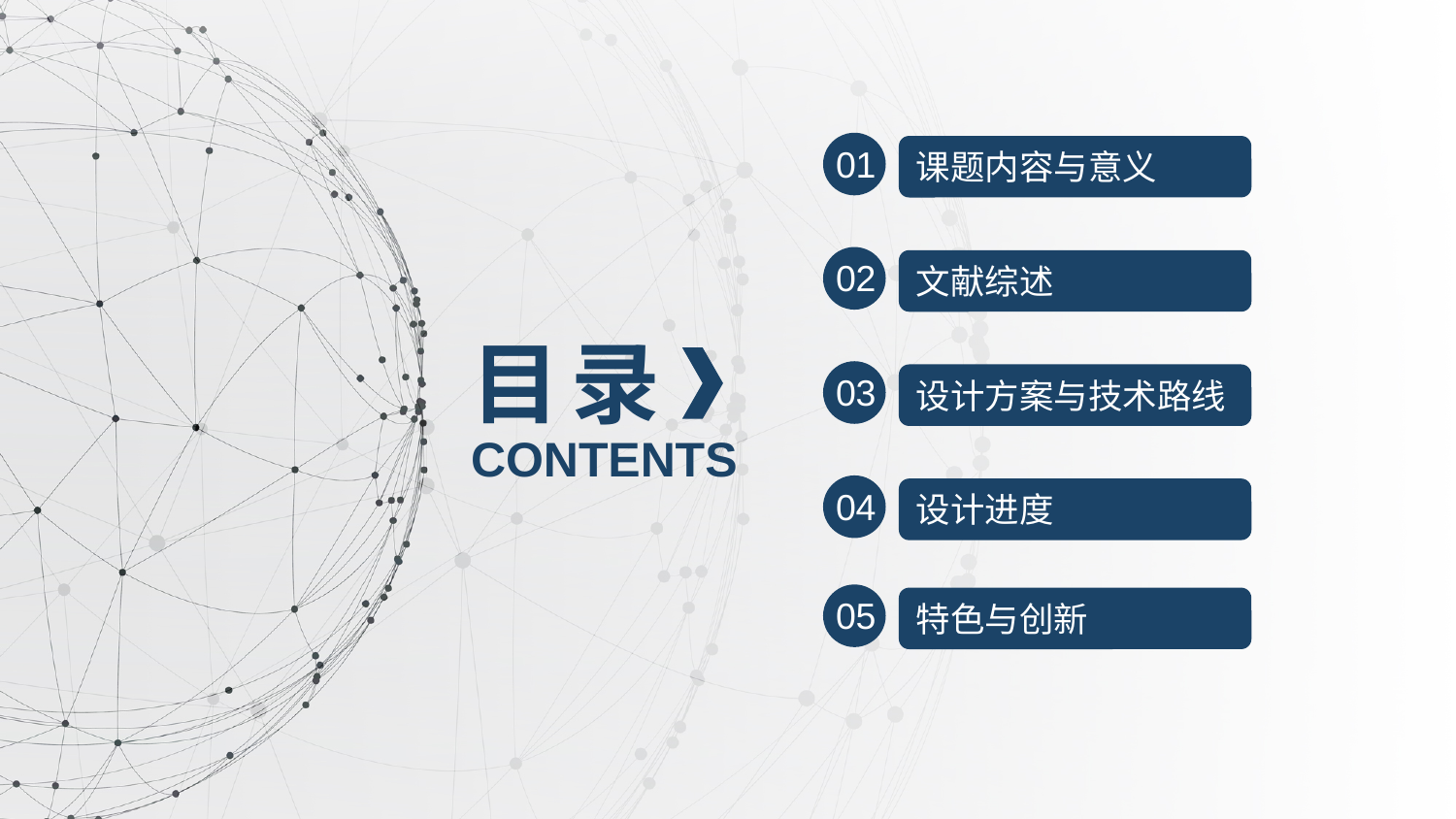

01
课题内容与意义

02
文献综述
目 录

03
设计方案与技术路线
CONTENTS

04
设计进度

05
特色与创新